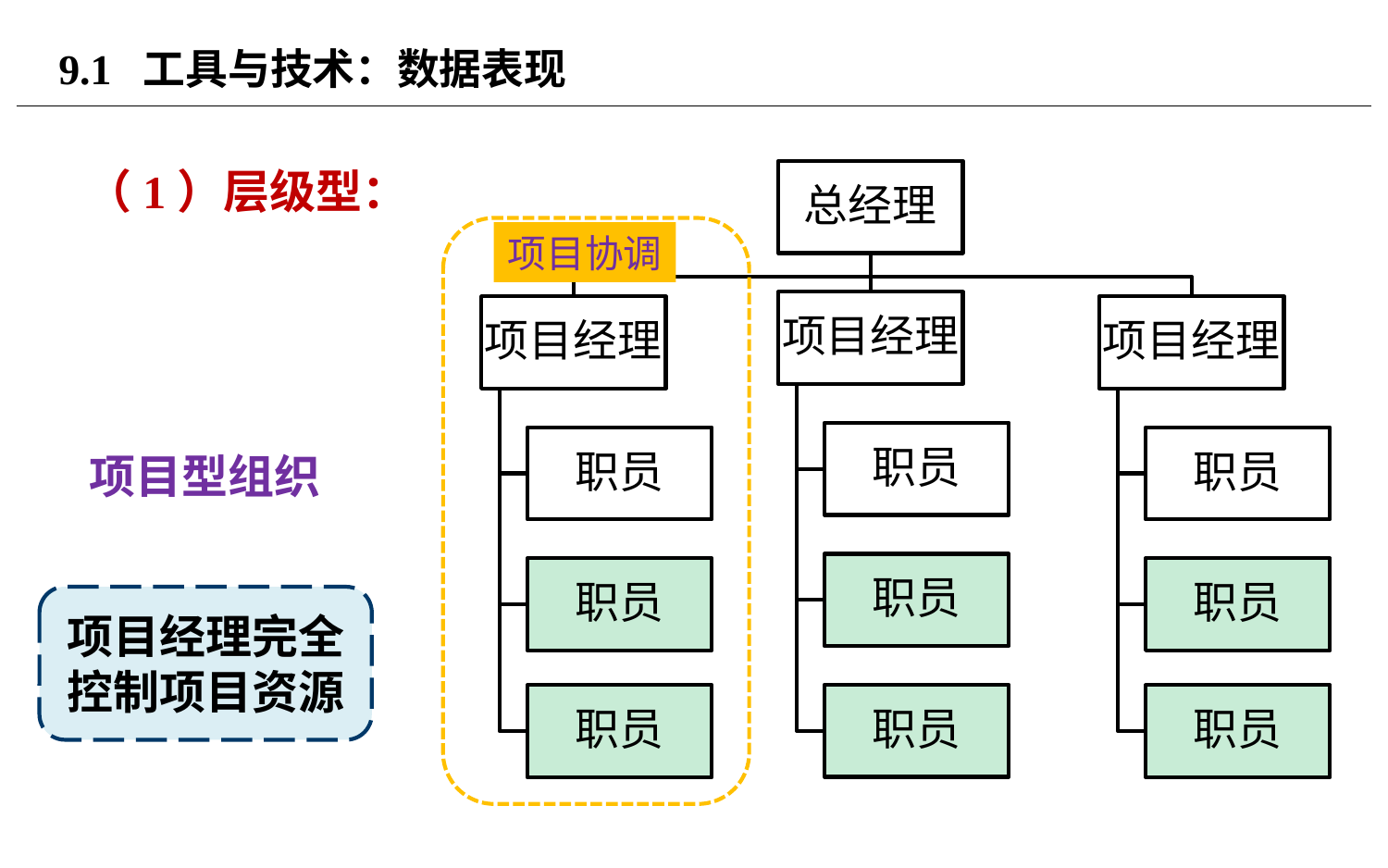

# 9.1  工具与技术：数据表现
（1）层级型：

总经理
项目经理
职员
职员
职员
项目经理
职员
职员
职员
项目经理
职员
职员
职员

项目协调
项目型组织
项目经理完全控制项目资源